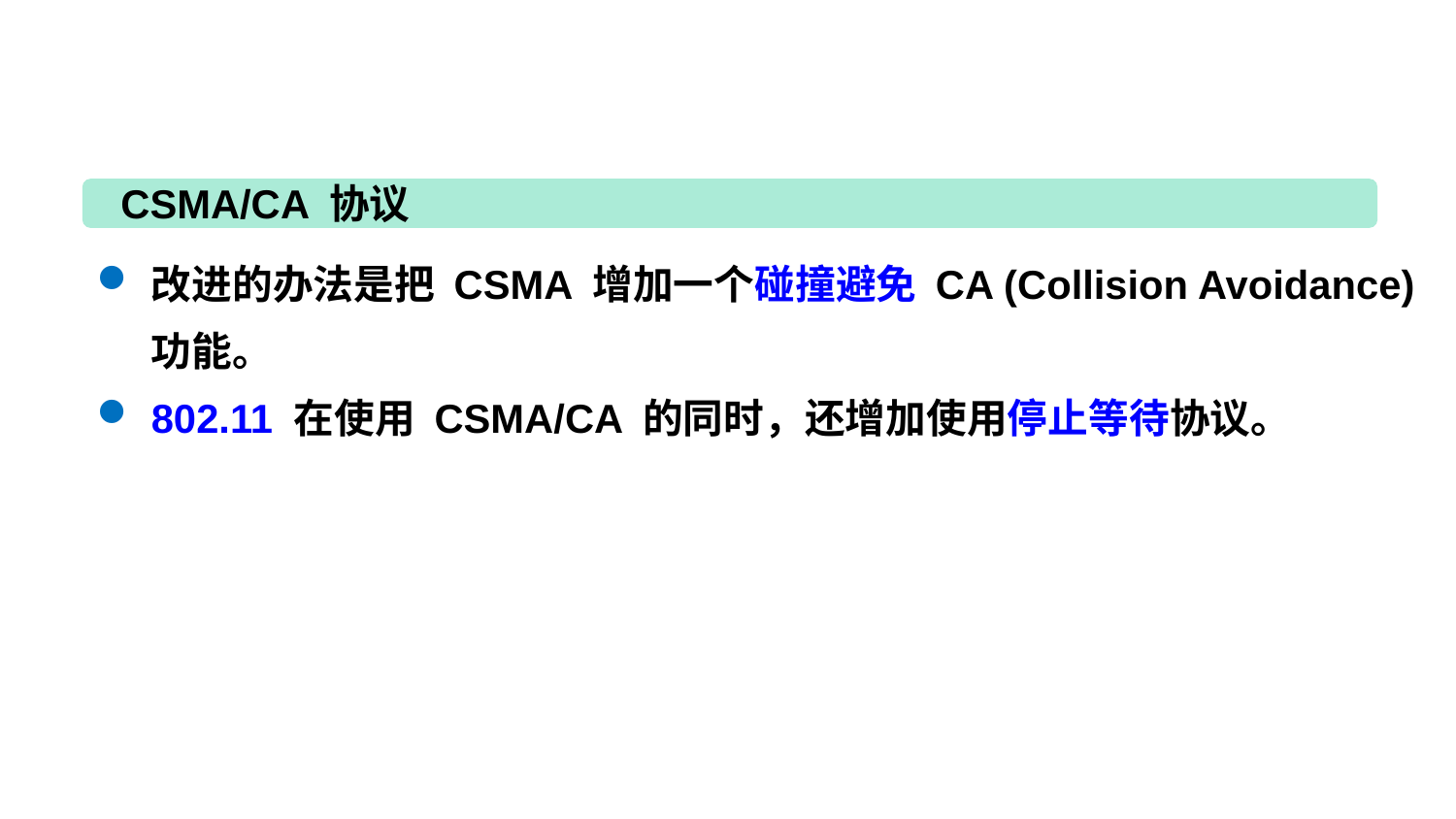

CSMA/CA 协议

改进的办法是把 CSMA 增加一个碰撞避免 CA (Collision Avoidance)功能。
802.11 在使用 CSMA/CA 的同时，还增加使用停止等待协议。
34